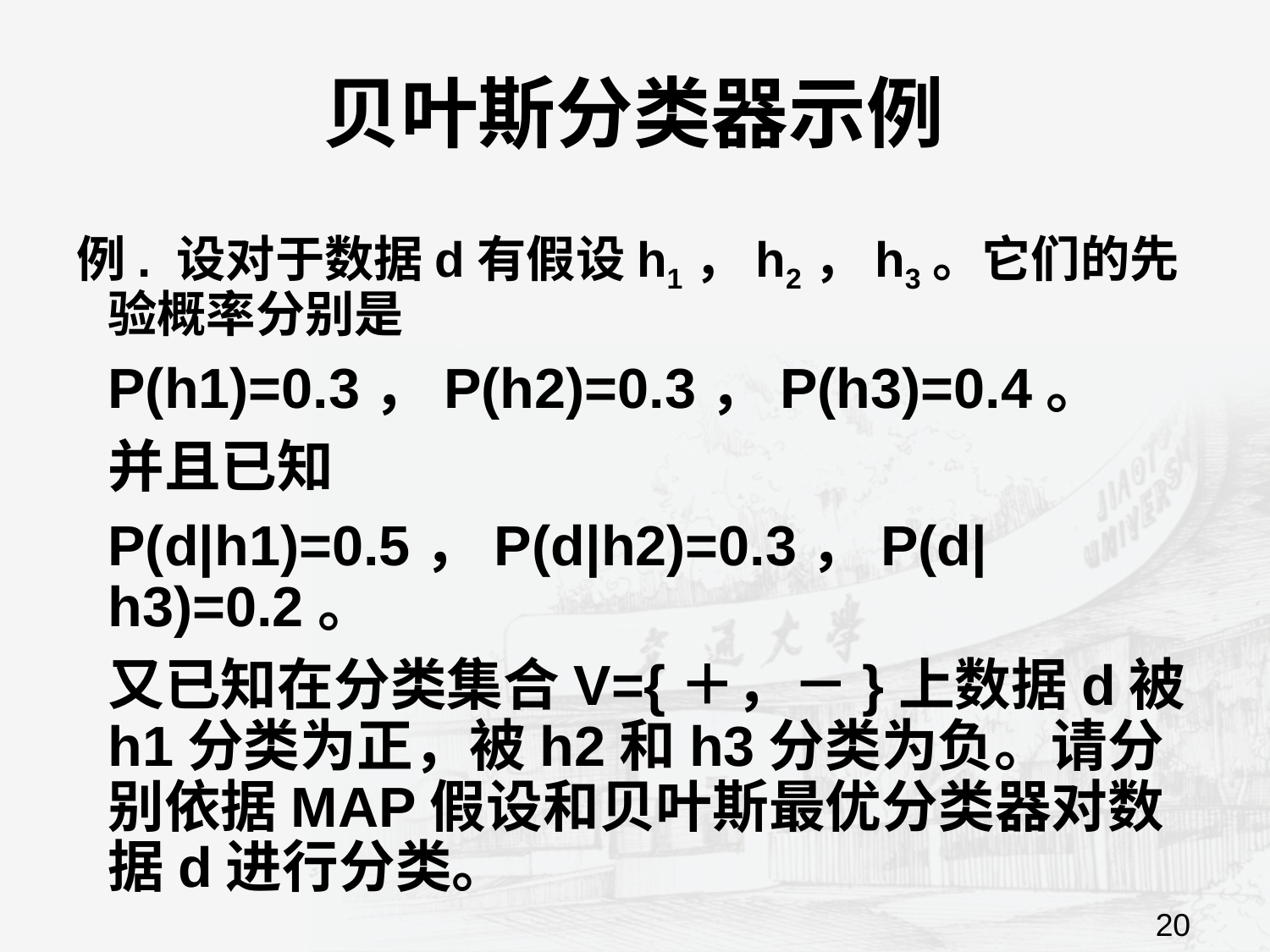

# 贝叶斯分类器示例
例. 设对于数据d有假设h1，h2，h3。它们的先验概率分别是
	P(h1)=0.3，P(h2)=0.3，P(h3)=0.4。
	并且已知
	P(d|h1)=0.5，P(d|h2)=0.3，P(d|h3)=0.2。
	又已知在分类集合V={＋，－}上数据d被h1分类为正，被h2和h3分类为负。请分别依据MAP假设和贝叶斯最优分类器对数据d进行分类。
20